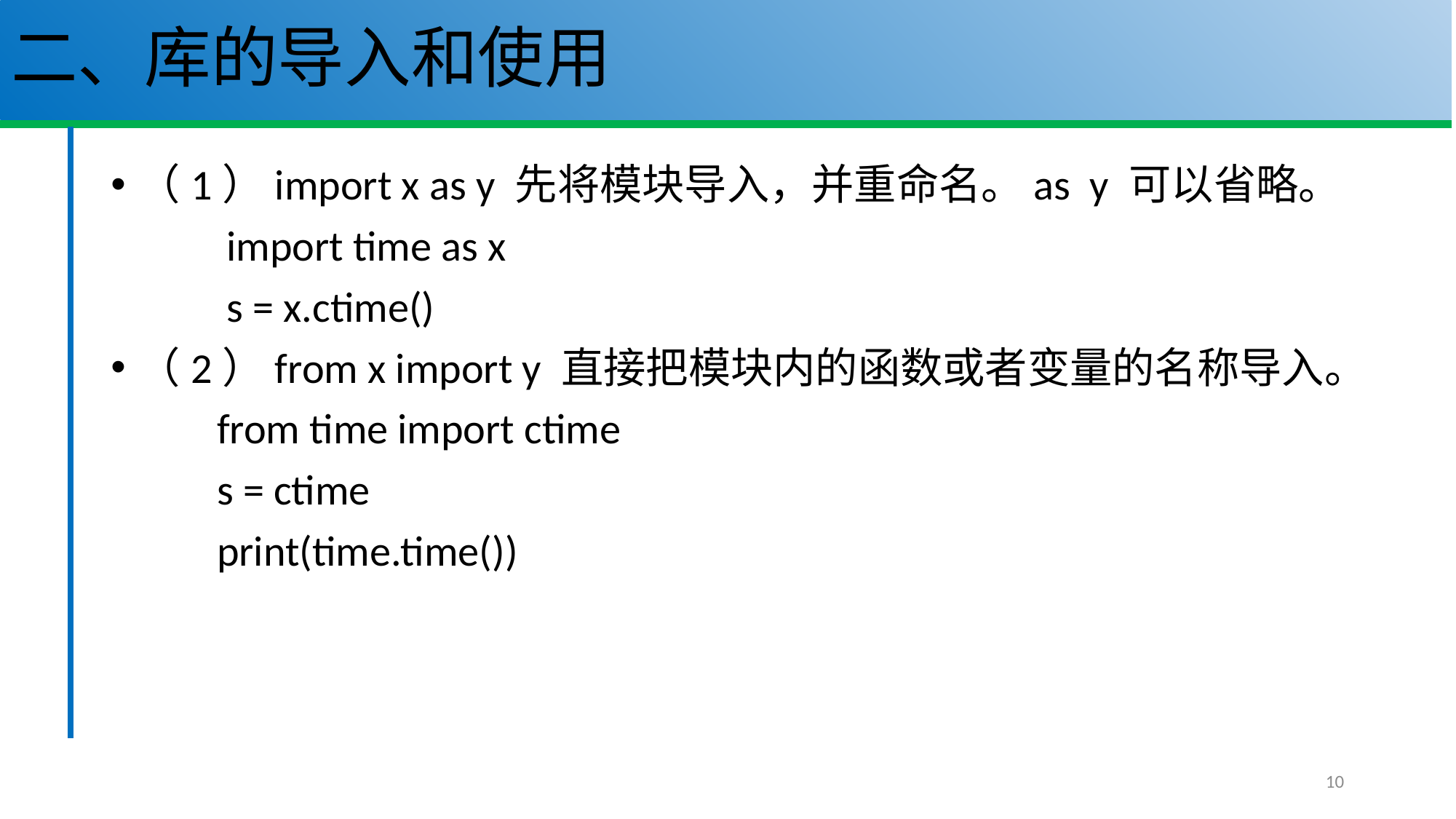

# 二、库的导入和使用
（1）import x as y 先将模块导入，并重命名。as  y 可以省略。
            import time as x
            s = x.ctime()
（2）from x import y 直接把模块内的函数或者变量的名称导入。
           from time import ctime
           s = ctime
           print(time.time())

10